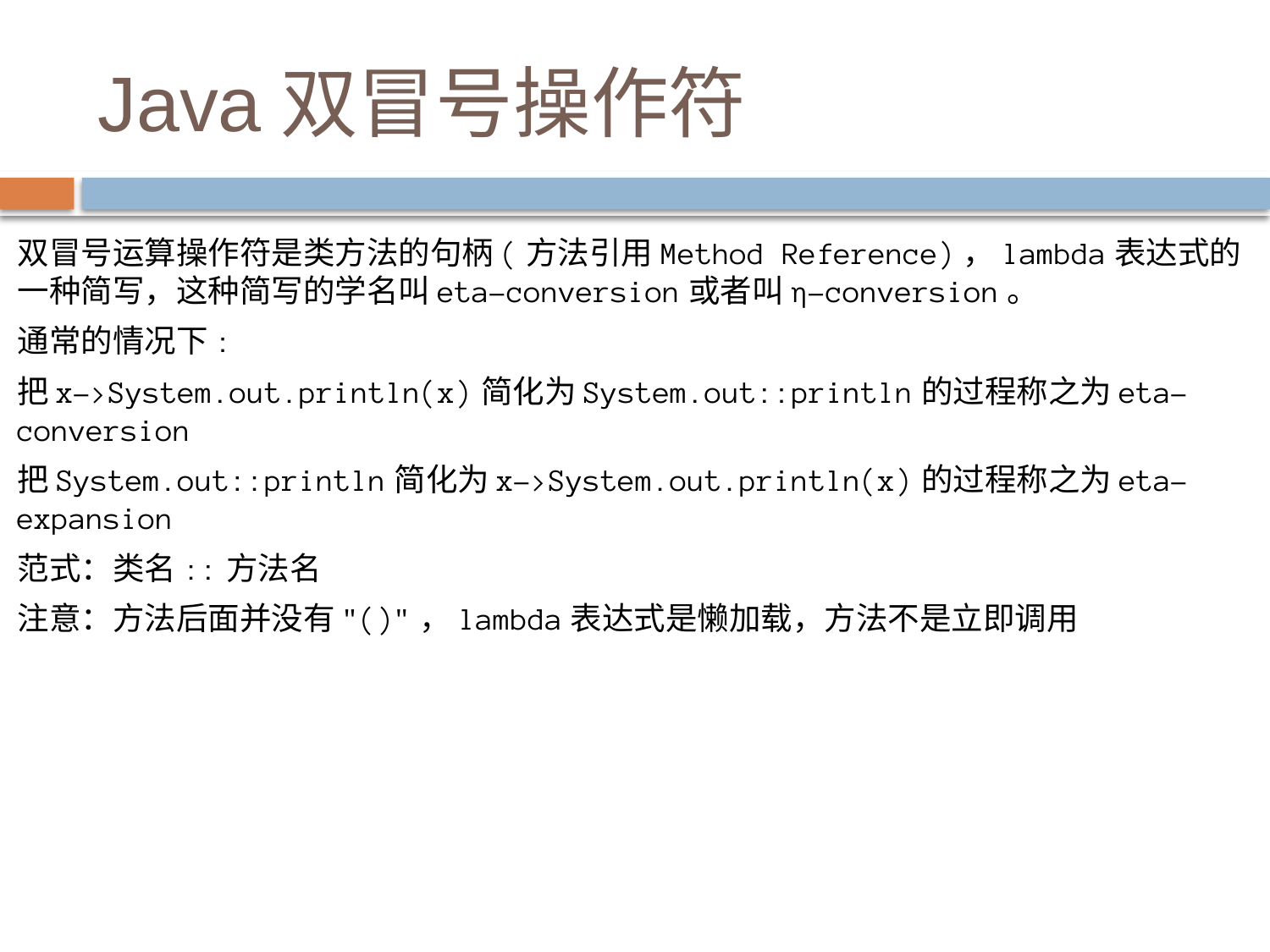

# Java双冒号操作符
双冒号运算操作符是类方法的句柄(方法引用Method Reference)，lambda表达式的一种简写，这种简写的学名叫eta-conversion或者叫η-conversion。
通常的情况下:
把x->System.out.println(x)简化为System.out::println的过程称之为eta-conversion
把System.out::println简化为x->System.out.println(x)的过程称之为eta-expansion
范式：类名::方法名
注意：方法后面并没有"()"，lambda表达式是懒加载，方法不是立即调用